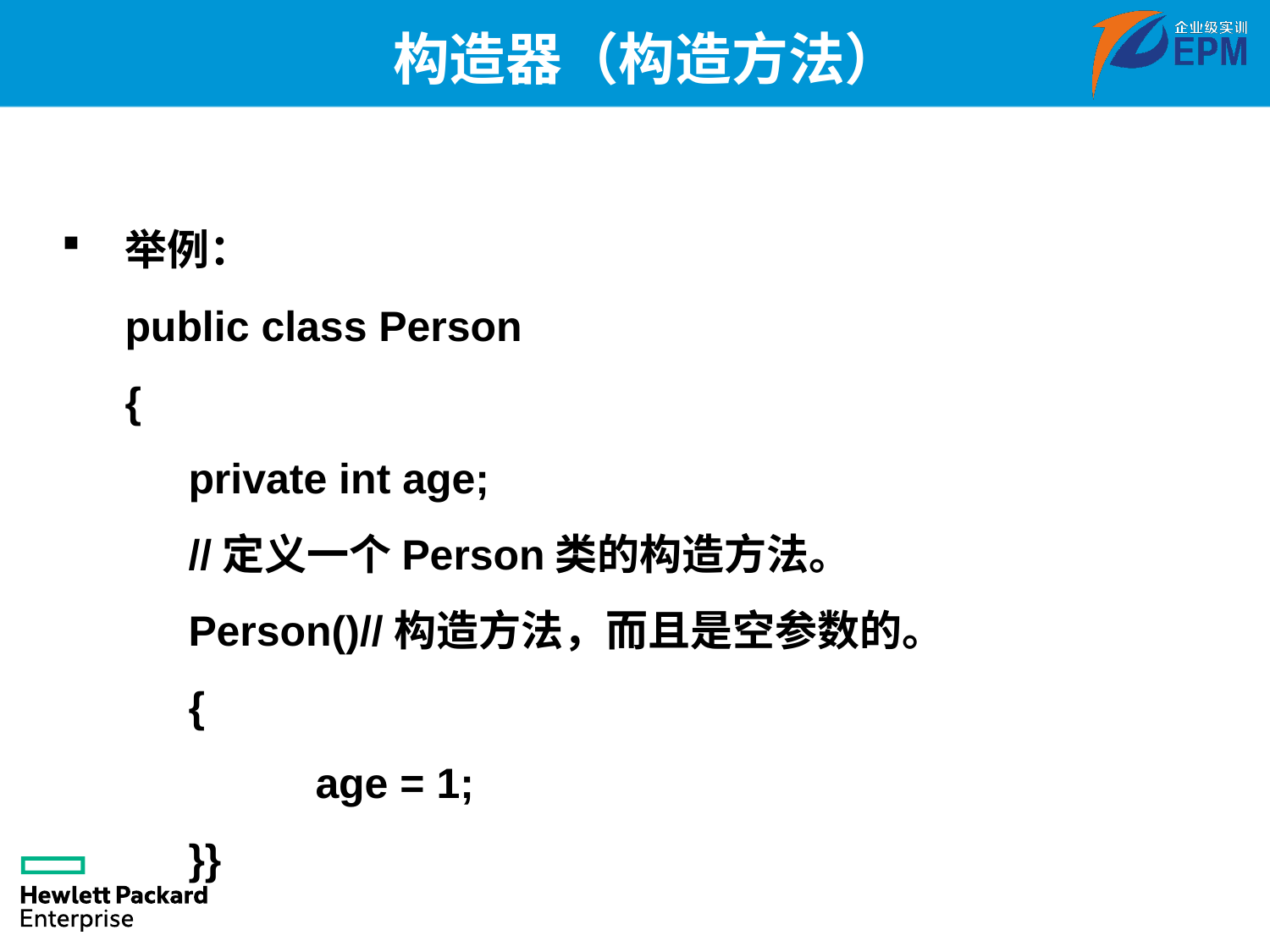

# 构造器（构造方法）
举例：
public class Person
{
	private int age;
	//定义一个Person类的构造方法。
	Person()//构造方法，而且是空参数的。
	{
		age = 1;
	}}